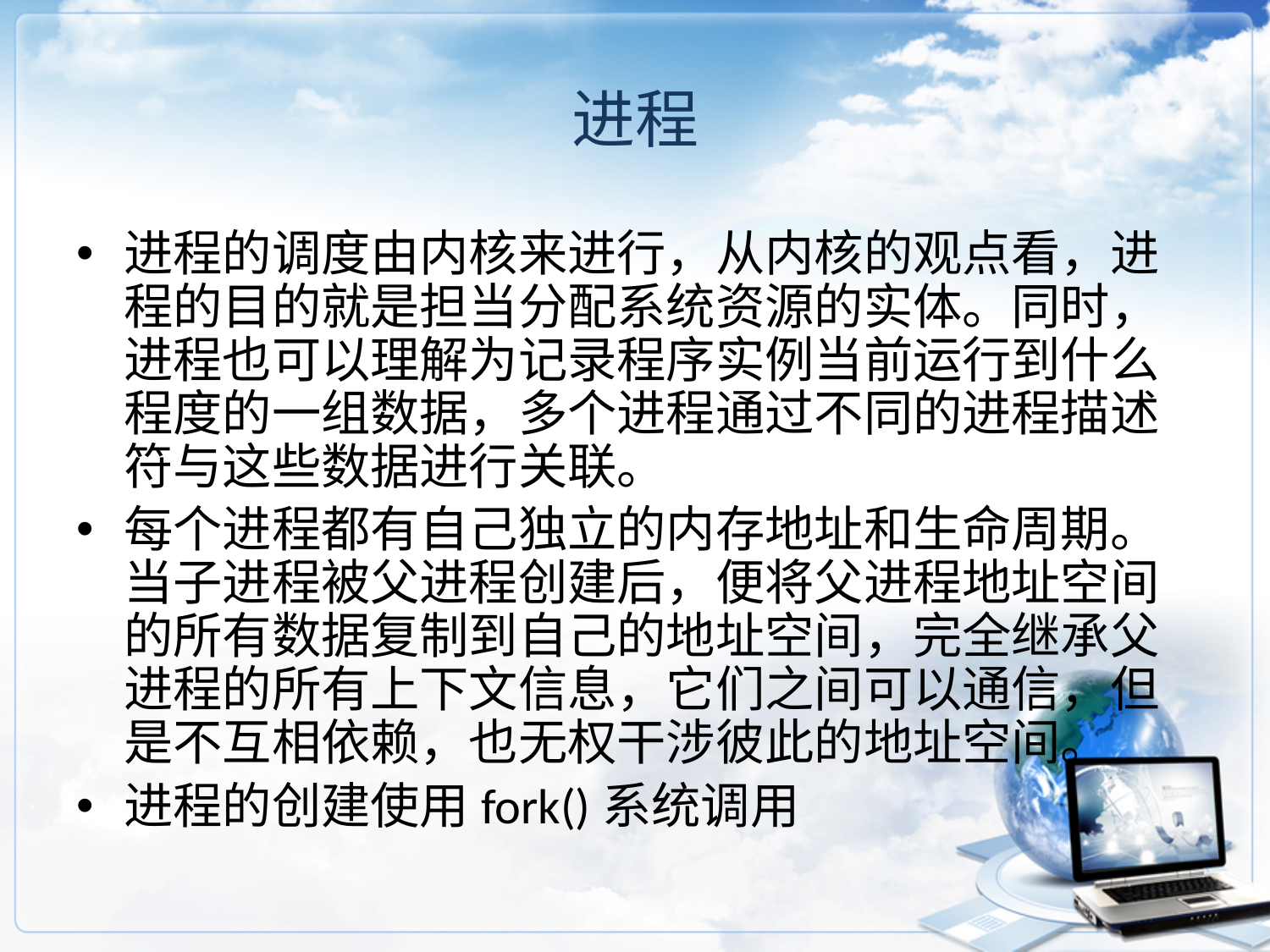

# 进程
进程的调度由内核来进行，从内核的观点看，进程的目的就是担当分配系统资源的实体。同时，进程也可以理解为记录程序实例当前运行到什么程度的一组数据，多个进程通过不同的进程描述符与这些数据进行关联。
每个进程都有自己独立的内存地址和生命周期。当子进程被父进程创建后，便将父进程地址空间的所有数据复制到自己的地址空间，完全继承父进程的所有上下文信息，它们之间可以通信，但是不互相依赖，也无权干涉彼此的地址空间。
进程的创建使用fork()系统调用